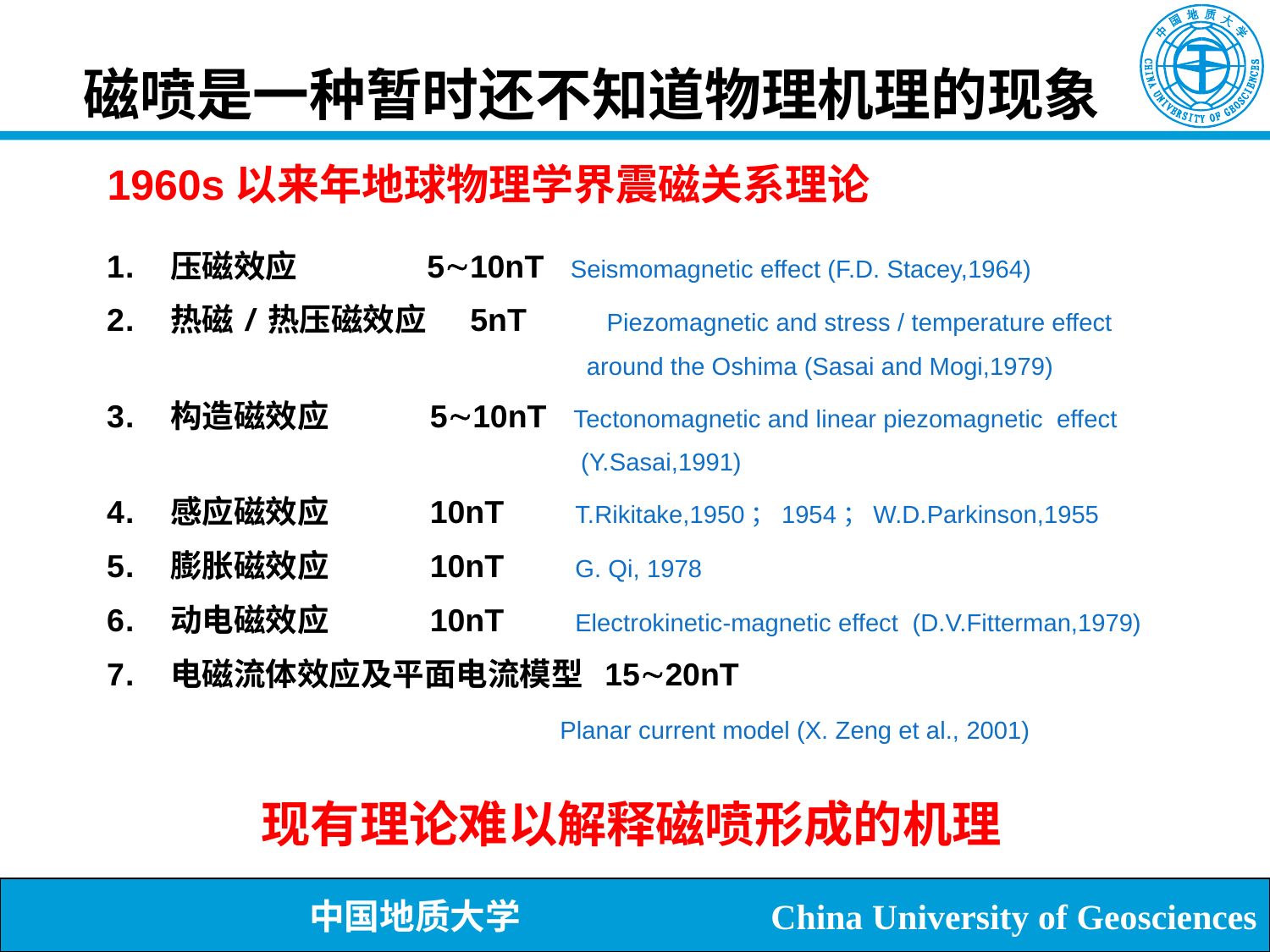

磁喷是一种暂时还不知道物理机理的现象

1960s以来年地球物理学界震磁关系理论
压磁效应                 5∼10nT   Seismomagnetic effect (F.D. Stacey,1964)
热磁/热压磁效应     5nT         Piezomagnetic and stress / temperature effect
                                                                                 around the Oshima (Sasai and Mogi,1979)
构造磁效应             5∼10nT   Tectonomagnetic and linear piezomagnetic  effect
                                                                                (Y.Sasai,1991)
感应磁效应             10nT        T.Rikitake,1950；1954；W.D.Parkinson,1955
膨胀磁效应             10nT        G. Qi, 1978
动电磁效应             10nT        Electrokinetic-magnetic effect  (D.V.Fitterman,1979)
电磁流体效应及平面电流模型  15∼20nT
                                                   Planar current model (X. Zeng et al., 2001)
现有理论难以解释磁喷形成的机理